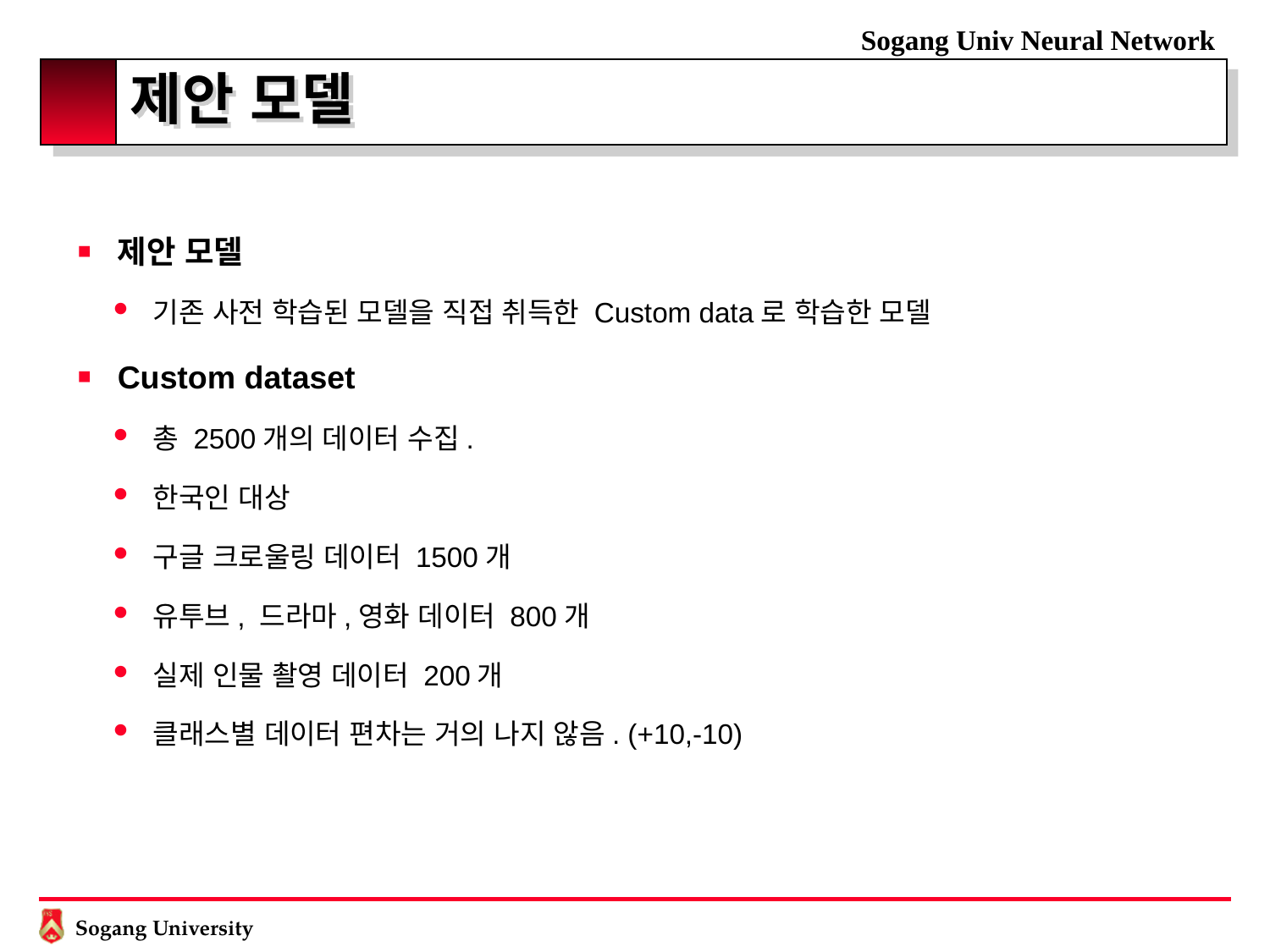

# 제안 모델
제안 모델
기존 사전 학습된 모델을 직접 취득한 Custom data로 학습한 모델
Custom dataset
총 2500개의 데이터 수집.
한국인 대상
구글 크로울링 데이터 1500개
유투브, 드라마,영화 데이터 800개
실제 인물 촬영 데이터 200개
클래스별 데이터 편차는 거의 나지 않음. (+10,-10)